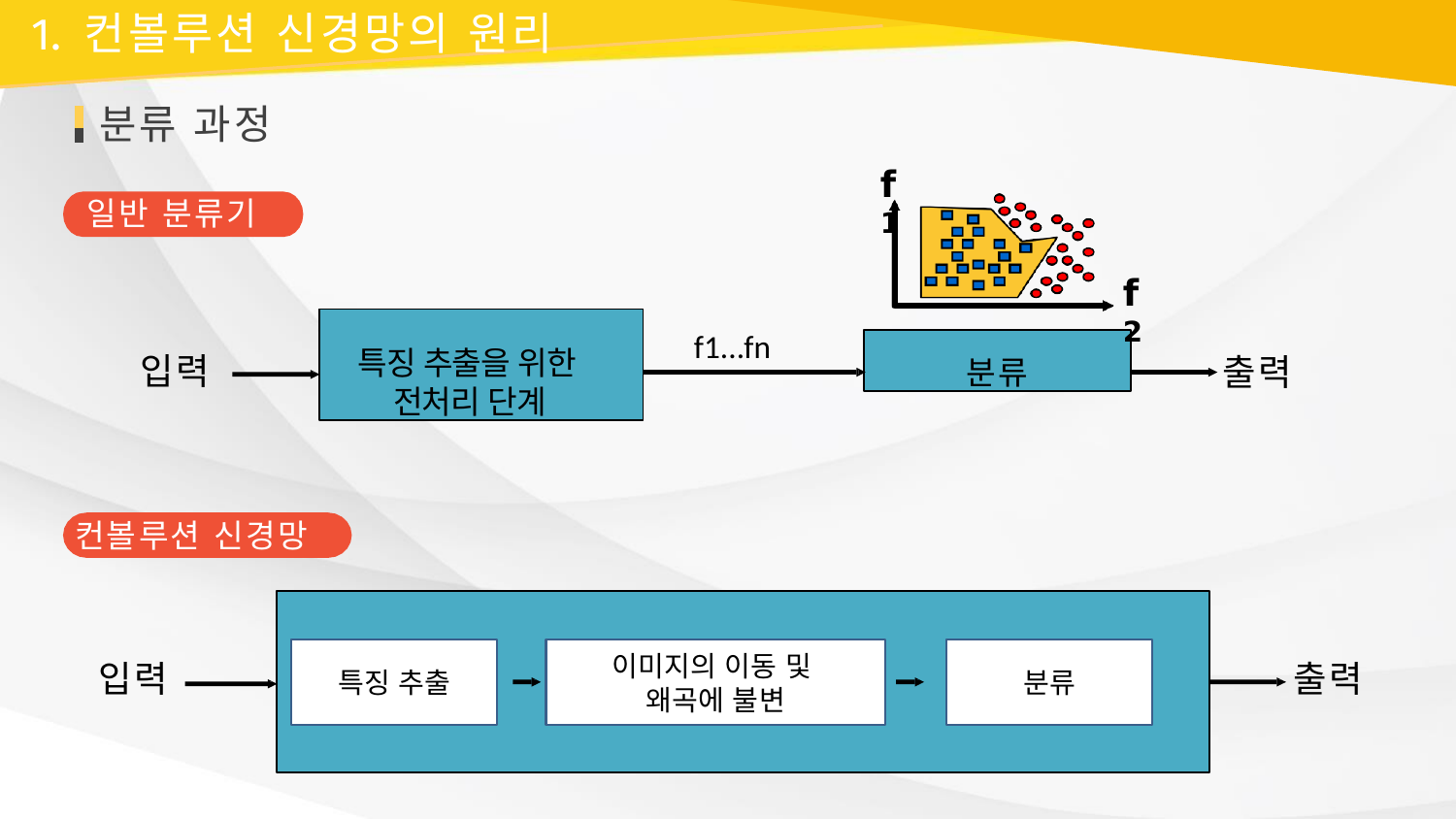

# 1. 컨볼루션 신경망의 원리
분류 과정

f1
일반 분류기

f 2
특징 추출을 위한 전처리 단계
f1...fn
분류
입력
출력

컨볼루션 신경망

특징 추출
이미지의 이동 및
왜곡에 불변
분류
출력
입력